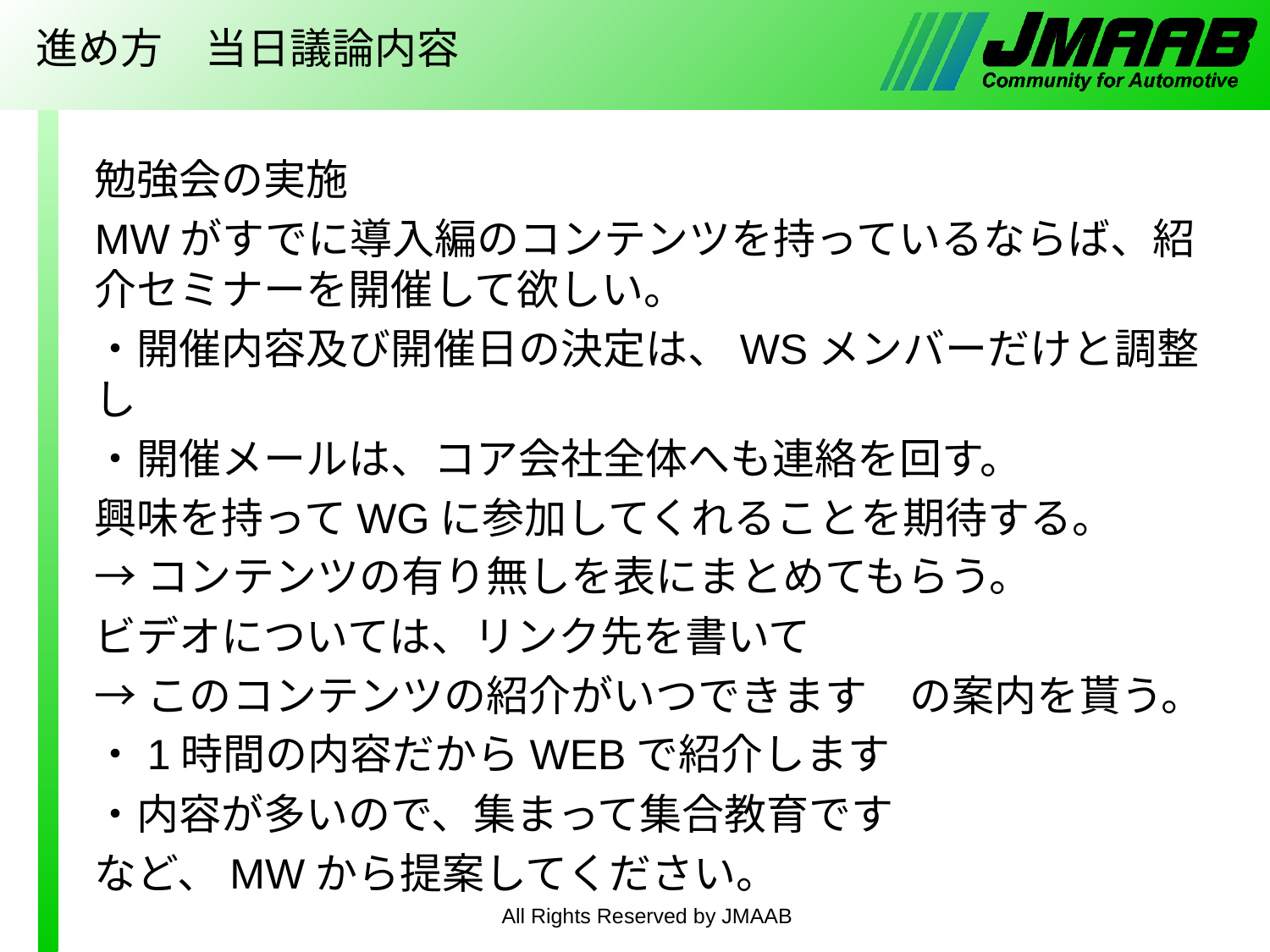

# 進め方　当日議論内容
勉強会の実施
MWがすでに導入編のコンテンツを持っているならば、紹介セミナーを開催して欲しい。
・開催内容及び開催日の決定は、WSメンバーだけと調整し
・開催メールは、コア会社全体へも連絡を回す。
興味を持ってWGに参加してくれることを期待する。
→コンテンツの有り無しを表にまとめてもらう。
ビデオについては、リンク先を書いて
→このコンテンツの紹介がいつできます　の案内を貰う。
・1時間の内容だからWEBで紹介します
・内容が多いので、集まって集合教育です
など、MWから提案してください。